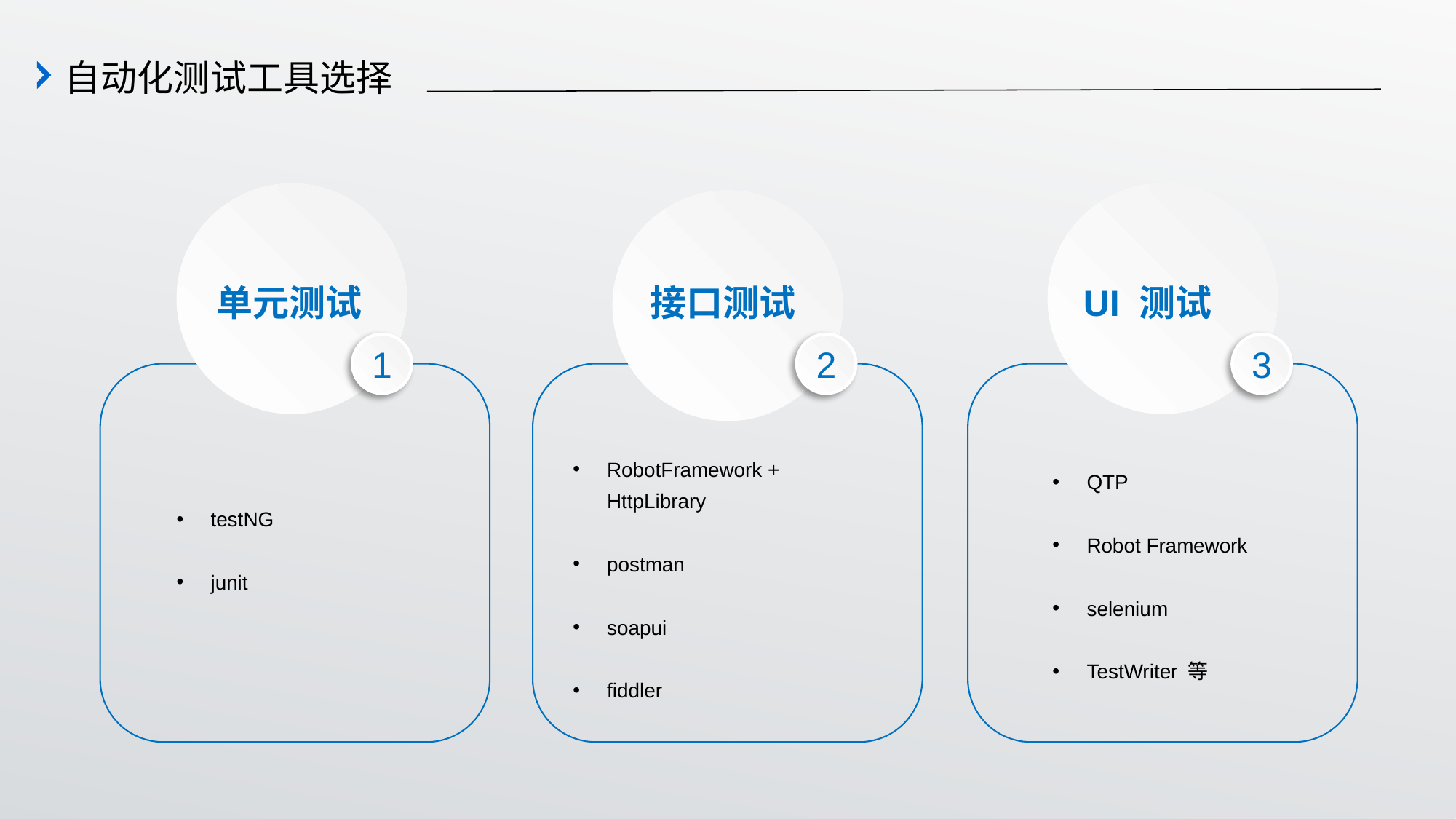

自动化测试工具选择

单元测试
接口测试
UI 测试
1
2
3

RobotFramework + HttpLibrary

postman

soapui

fiddler
QTP

Robot Framework

selenium

TestWriter 等

testNG

junit